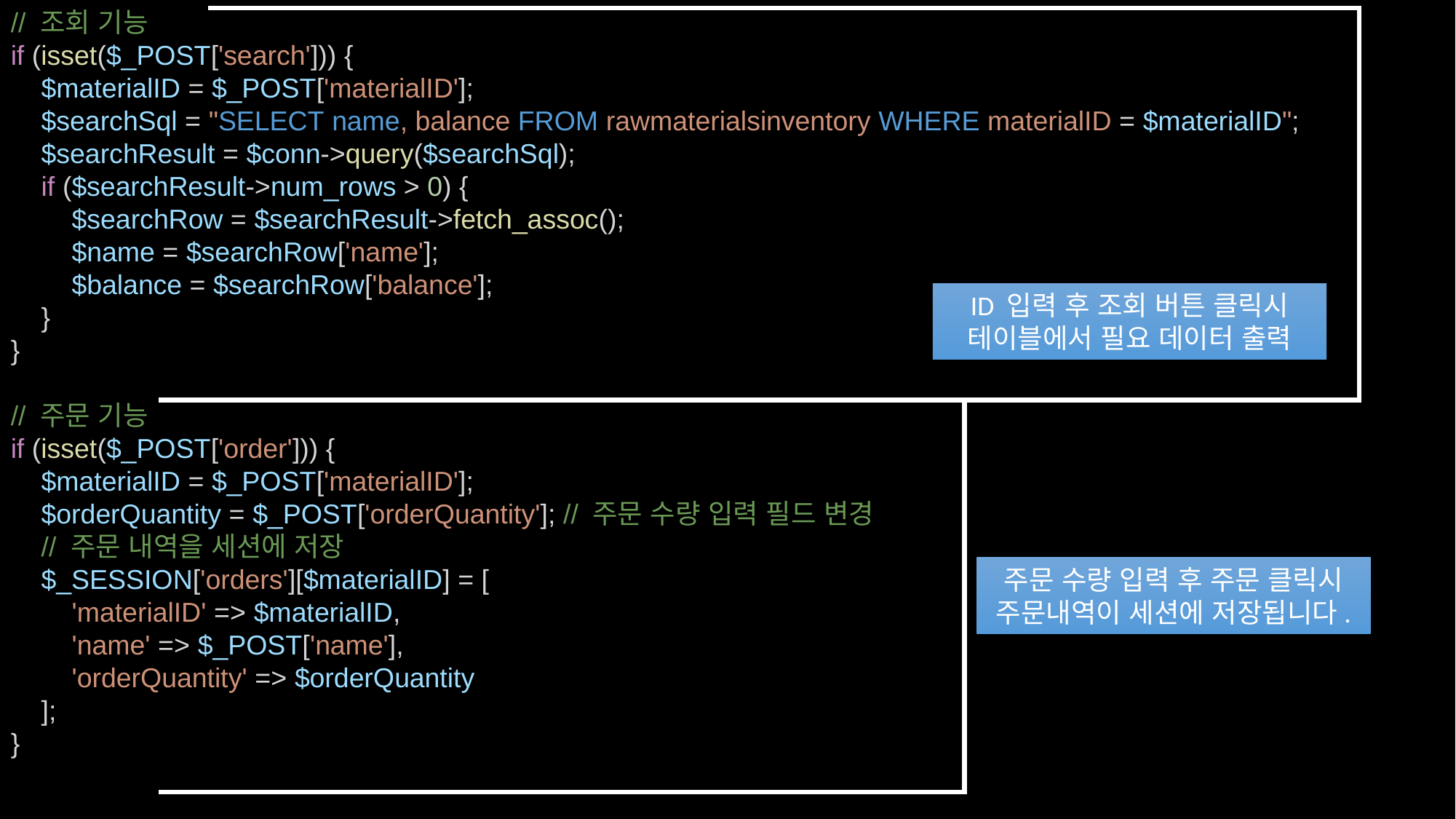

// 조회 기능
if (isset($_POST['search'])) {
    $materialID = $_POST['materialID'];
    $searchSql = "SELECT name, balance FROM rawmaterialsinventory WHERE materialID = $materialID";
    $searchResult = $conn->query($searchSql);
    if ($searchResult->num_rows > 0) {
        $searchRow = $searchResult->fetch_assoc();
        $name = $searchRow['name'];
        $balance = $searchRow['balance'];
    }
}
// 주문 기능
if (isset($_POST['order'])) {
    $materialID = $_POST['materialID'];
    $orderQuantity = $_POST['orderQuantity']; // 주문 수량 입력 필드 변경
    // 주문 내역을 세션에 저장
    $_SESSION['orders'][$materialID] = [
        'materialID' => $materialID,
        'name' => $_POST['name'],
        'orderQuantity' => $orderQuantity
    ];
}

ID 입력 후 조회 버튼 클릭시
테이블에서 필요 데이터 출력

주문 수량 입력 후 주문 클릭시
주문내역이 세션에 저장됩니다.